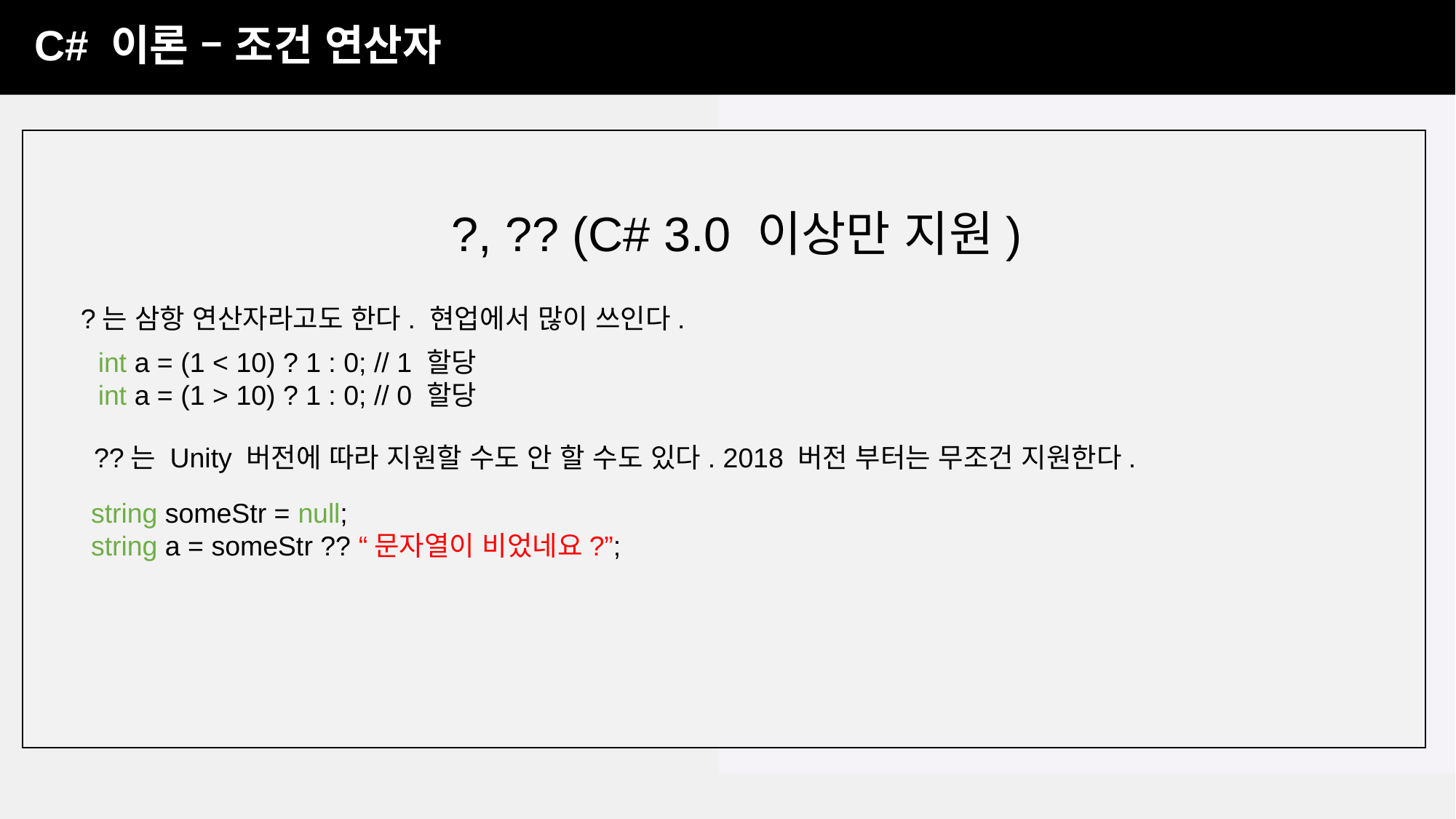

C# 이론 – 조건 연산자
?, ?? (C# 3.0 이상만 지원)
?는 삼항 연산자라고도 한다. 현업에서 많이 쓰인다.
int a = (1 < 10) ? 1 : 0; // 1 할당
int a = (1 > 10) ? 1 : 0; // 0 할당
??는 Unity 버전에 따라 지원할 수도 안 할 수도 있다. 2018 버전 부터는 무조건 지원한다.
string someStr = null;
string a = someStr ?? “문자열이 비었네요?”;